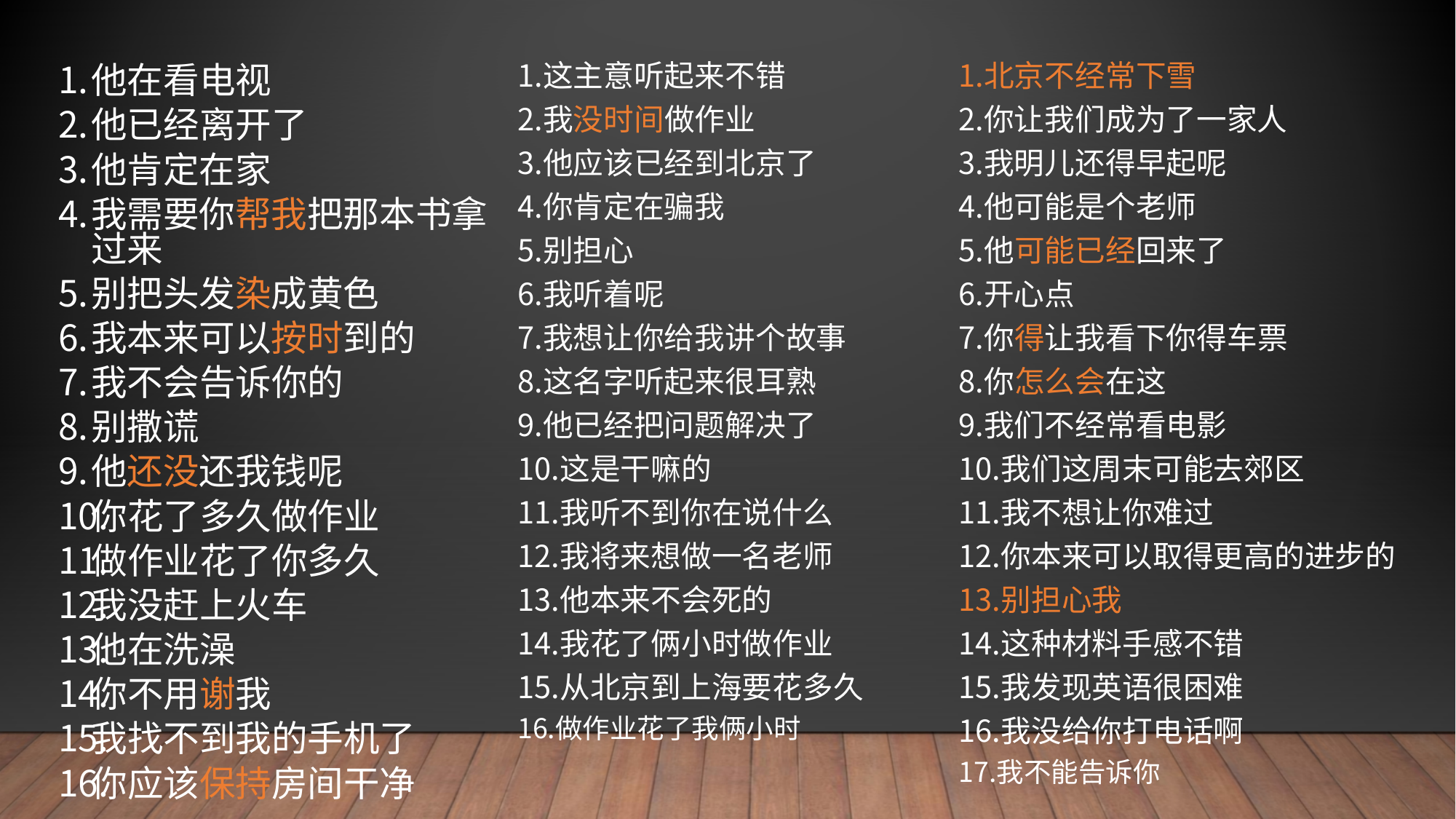

这主意听起来不错
我没时间做作业
他应该已经到北京了
你肯定在骗我
别担心
我听着呢
我想让你给我讲个故事
这名字听起来很耳熟
他已经把问题解决了
这是干嘛的
我听不到你在说什么
我将来想做一名老师
他本来不会死的
我花了俩小时做作业
从北京到上海要花多久
做作业花了我俩小时

北京不经常下雪
你让我们成为了一家人
我明儿还得早起呢
他可能是个老师
他可能已经回来了
开心点
你得让我看下你得车票
你怎么会在这
我们不经常看电影
我们这周末可能去郊区
我不想让你难过
你本来可以取得更高的进步的
别担心我
这种材料手感不错
我发现英语很困难
我没给你打电话啊
我不能告诉你
他在看电视
他已经离开了
他肯定在家
我需要你帮我把那本书拿过来
别把头发染成黄色
我本来可以按时到的
我不会告诉你的
别撒谎
他还没还我钱呢
你花了多久做作业
做作业花了你多久
我没赶上火车
他在洗澡
你不用谢我
我找不到我的手机了
你应该保持房间干净